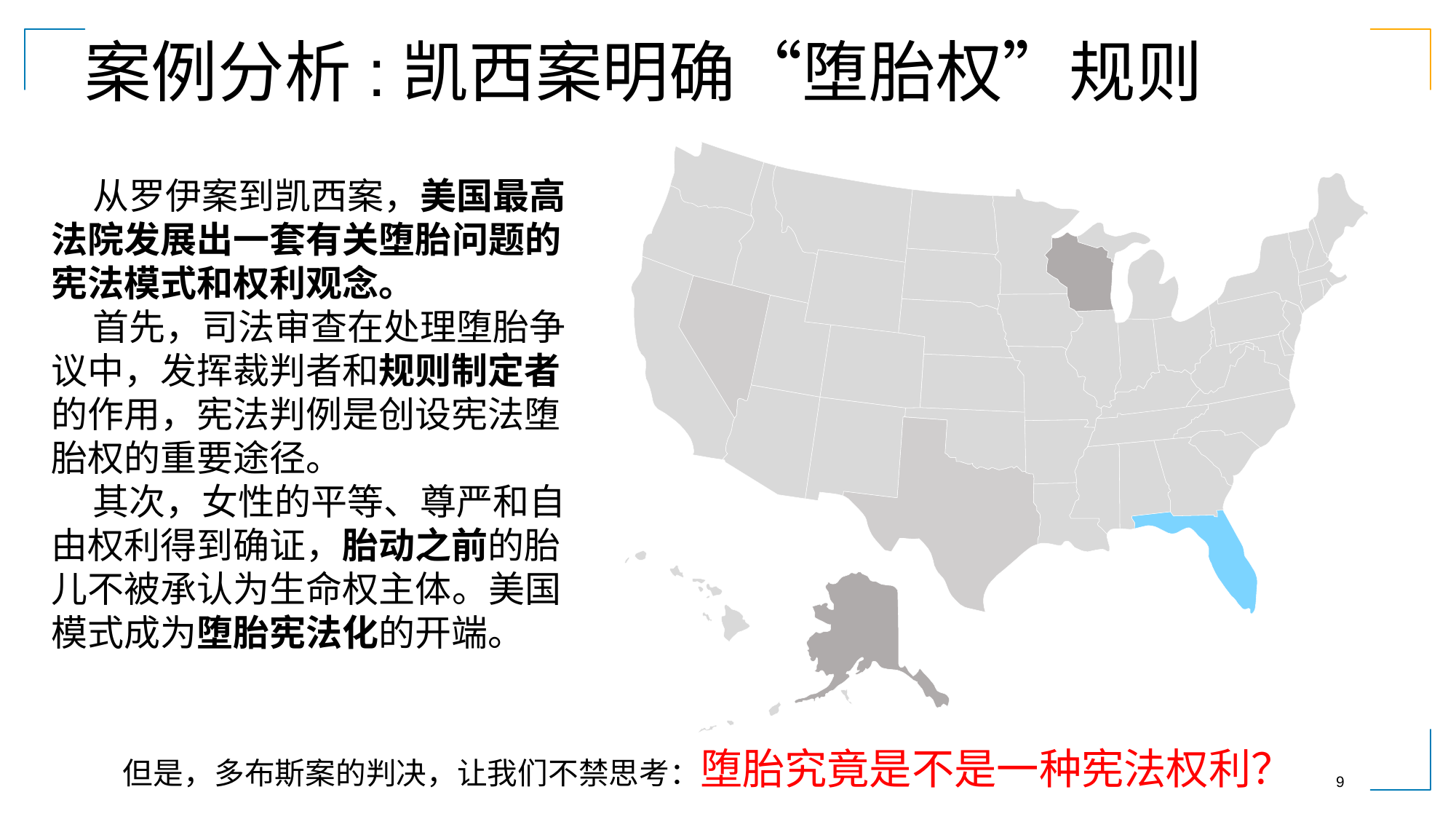

案例分析:凯西案明确“堕胎权”规则

    从罗伊案到凯西案，美国最高法院发展出一套有关堕胎问题的宪法模式和权利观念。
    首先，司法审查在处理堕胎争议中，发挥裁判者和规则制定者的作用，宪法判例是创设宪法堕胎权的重要途径。
    其次，女性的平等、尊严和自由权利得到确证，胎动之前的胎儿不被承认为生命权主体。美国模式成为堕胎宪法化的开端。

但是，多布斯案的判决，让我们不禁思考：堕胎究竟是不是一种宪法权利？
9